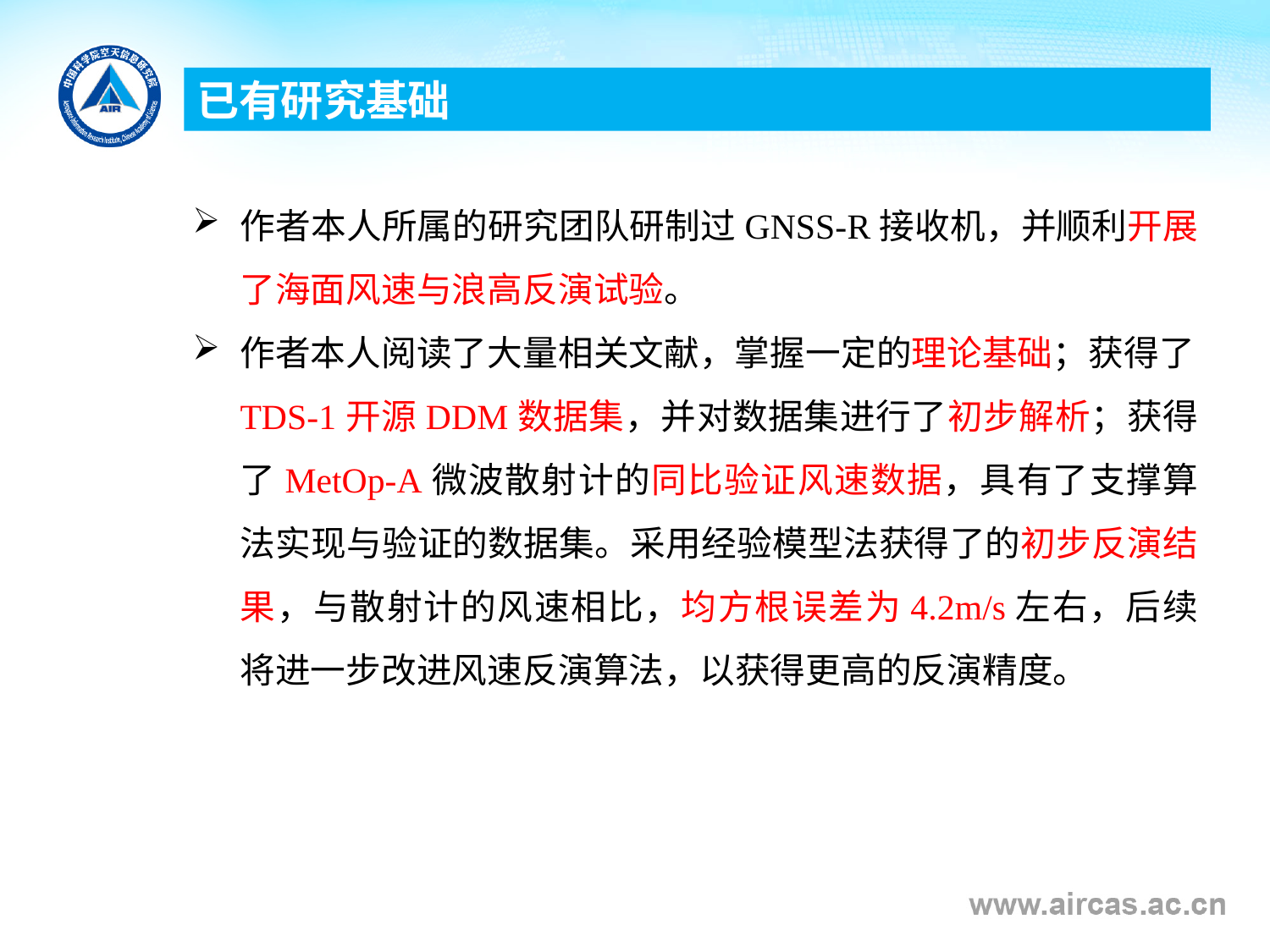

已有研究基础
作者本人所属的研究团队研制过GNSS-R接收机，并顺利开展了海面风速与浪高反演试验。
作者本人阅读了大量相关文献，掌握一定的理论基础；获得了TDS-1开源DDM数据集，并对数据集进行了初步解析；获得了MetOp-A微波散射计的同比验证风速数据，具有了支撑算法实现与验证的数据集。采用经验模型法获得了的初步反演结果，与散射计的风速相比，均方根误差为4.2m/s左右，后续将进一步改进风速反演算法，以获得更高的反演精度。

26